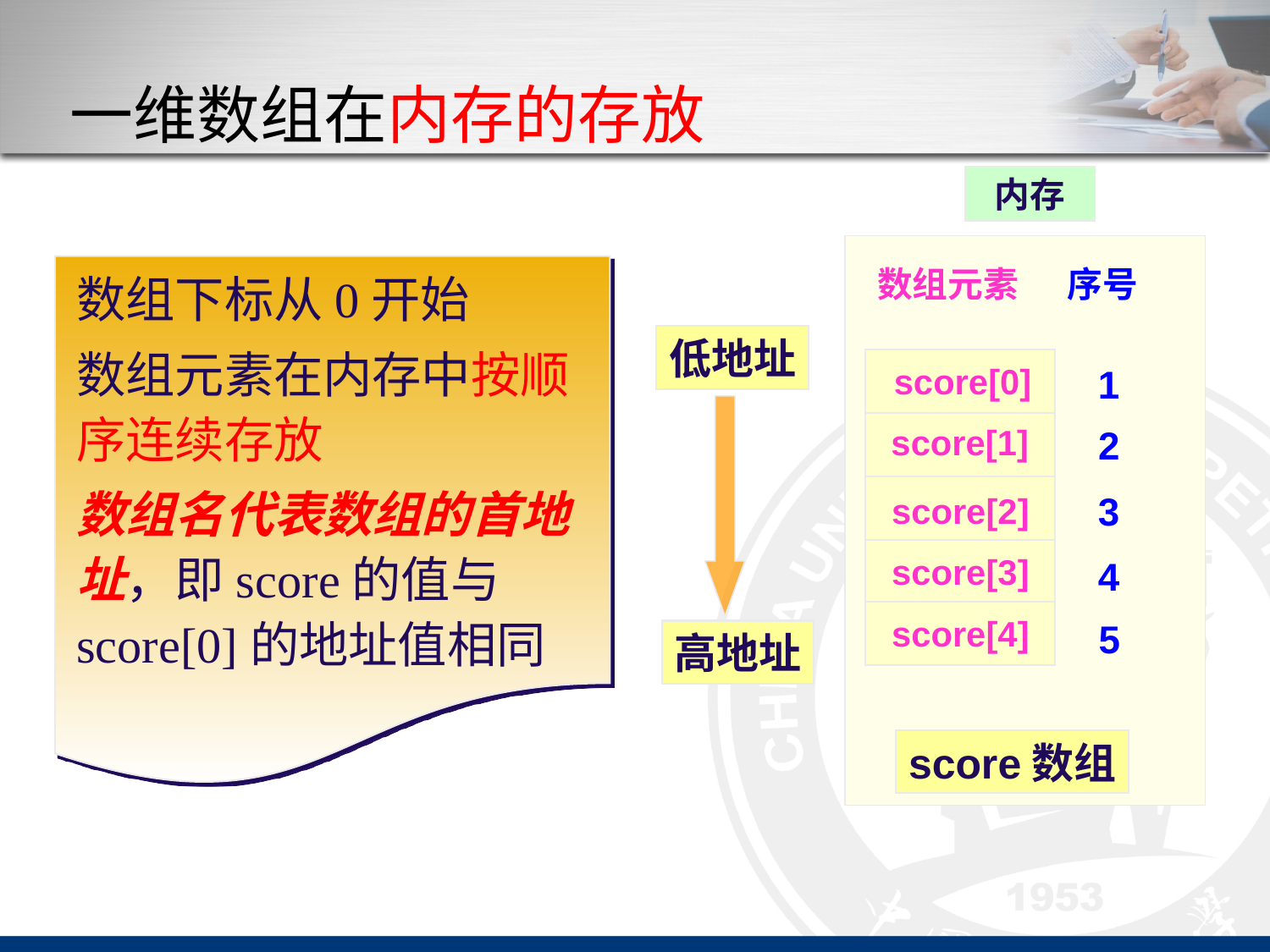

# 一维数组在内存的存放
内存

score数组

数组下标从0开始
数组元素在内存中按顺序连续存放
数组名代表数组的首地址，即score的值与score[0]的地址值相同
数组元素
序号

score[0]
1
2
3
4
5

score[1]

score[2]

score[3]

score[4]
低地址

高地址